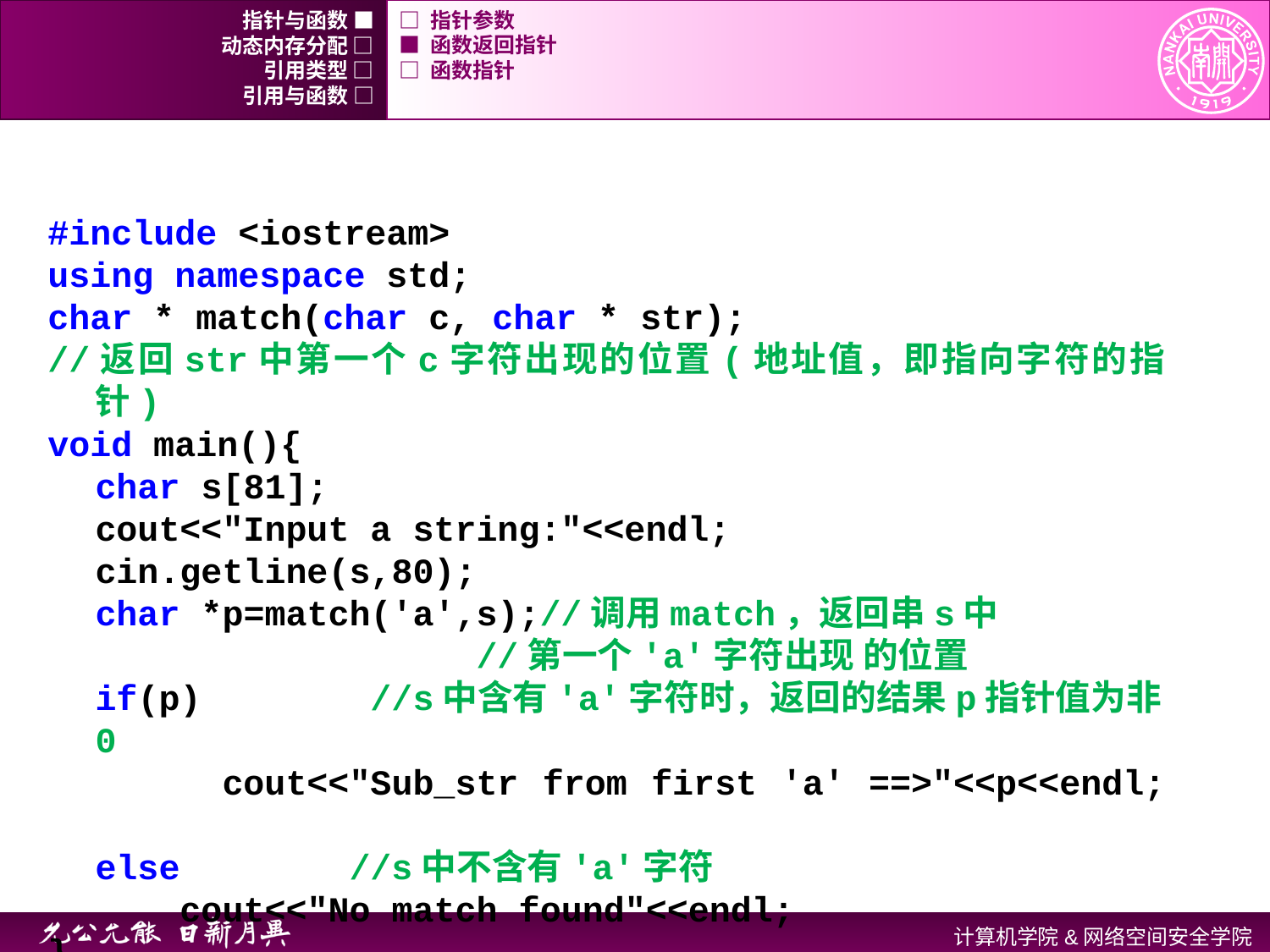

指针与函数 ■
□ 指针参数
动态内存分配 □
■ 函数返回指针
引用类型 □
□ 函数指针
引用与函数 □

#include <iostream>
using namespace std;
char * match(char c, char * str);
//返回str中第一个c字符出现的位置(地址值，即指向字符的指针)
void main(){
	char s[81];
	cout<<"Input a string:"<<endl;
	cin.getline(s,80);
	char *p=match('a',s);//调用match，返回串s中
				//第一个'a'字符出现 的位置
	if(p)        //s中含有'a'字符时，返回的结果p指针值为非0
		cout<<"Sub_str from first 'a' ==>"<<p<<endl;
	else        //s中不含有'a'字符
	    cout<<"No match found"<<endl;
}